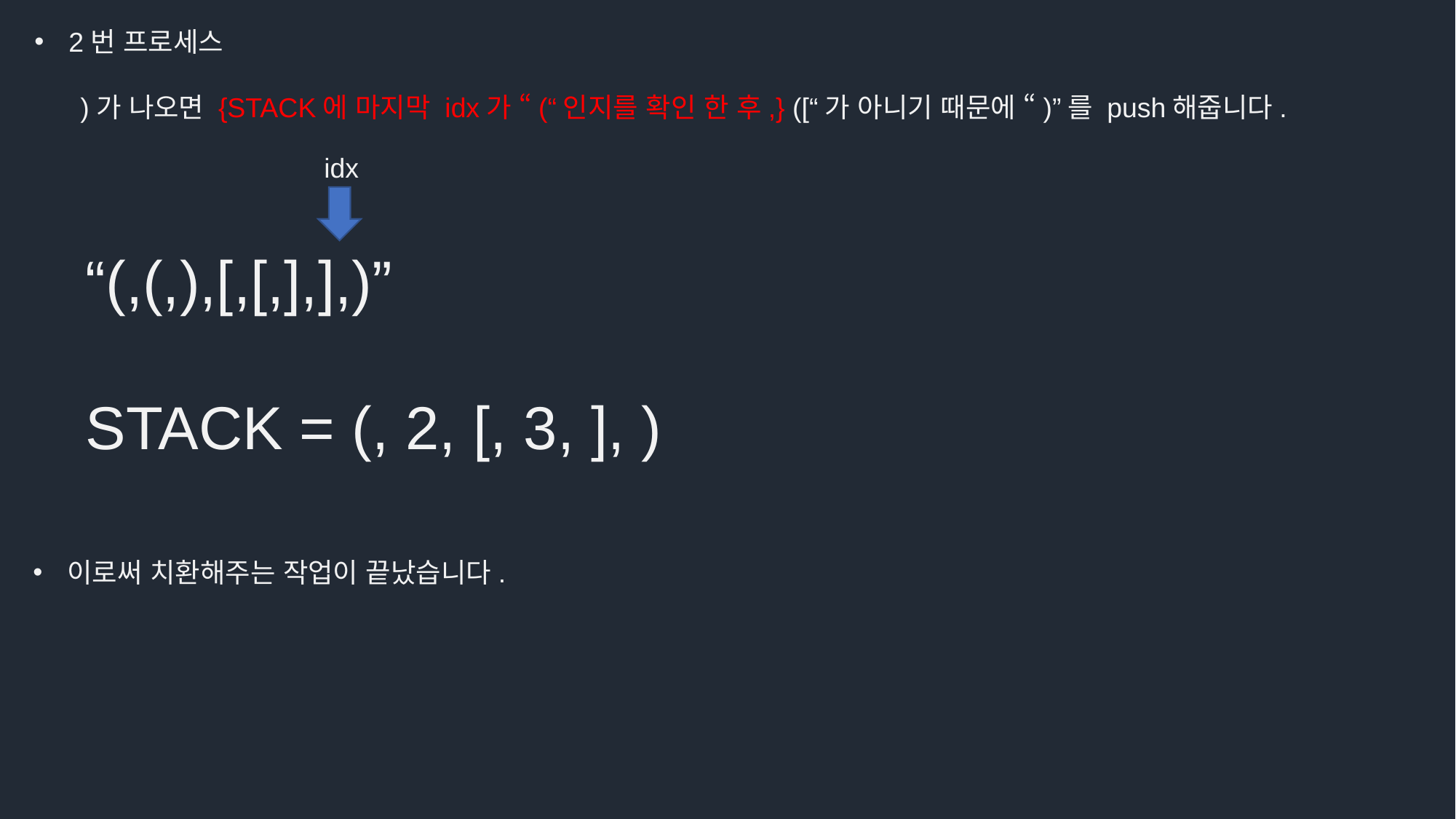

2번 프로세스

      )가 나오면 {STACK에 마지막 idx가 “(“인지를 확인 한 후,} ([“가 아니기 때문에 “)”를 push해줍니다.
idx

“(,(,),[,[,],],)”

STACK = (, 2, [, 3, ], )
이로써 치환해주는 작업이 끝났습니다.